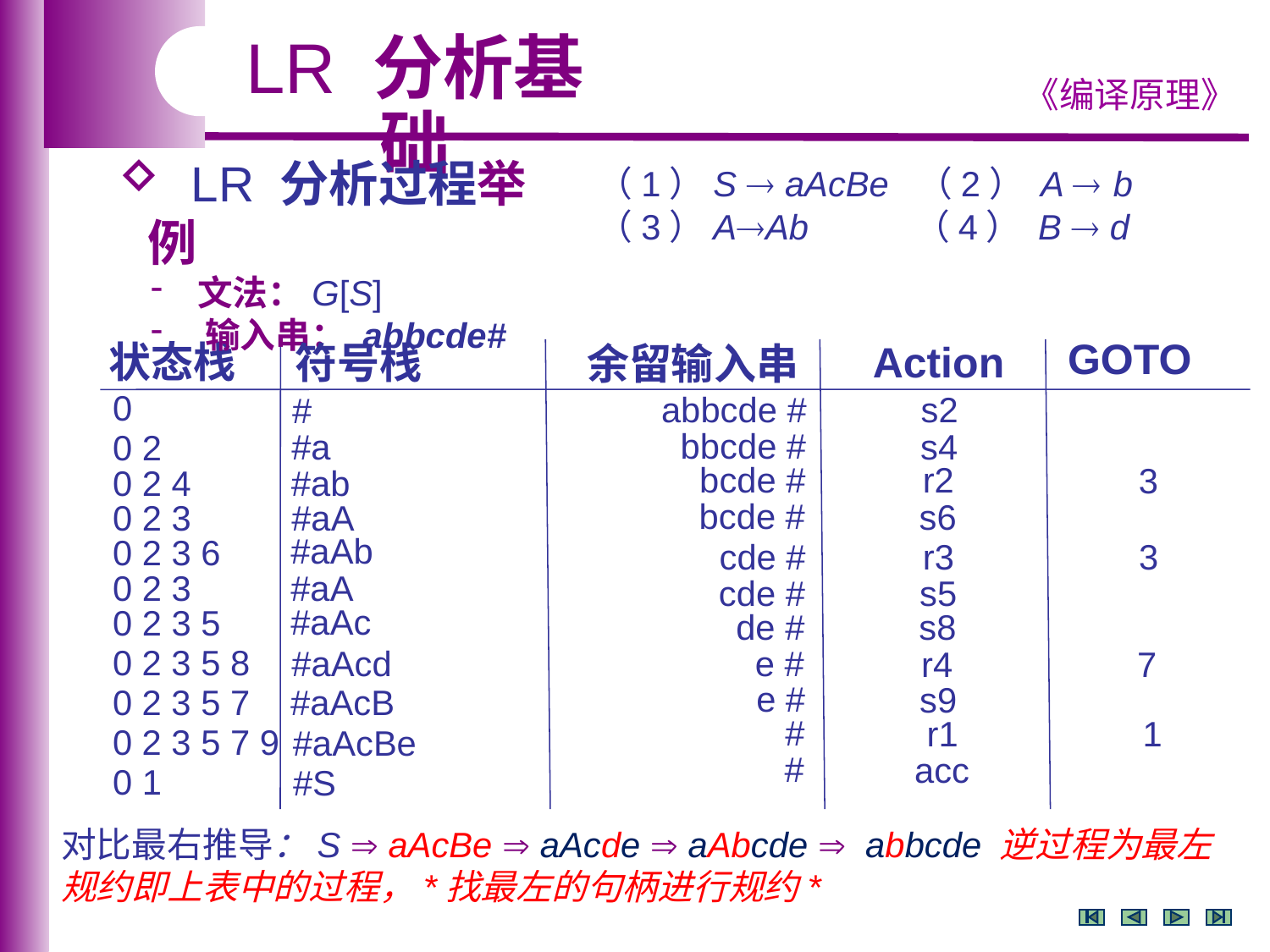

LR 分析基础
 LR 分析过程举例
 文法：G[S]
  输入串： abbcde#
（1）S → aAcBe  （2） A → b
（3）A→Ab          （4） B → d
GOTO
状态栈
Action
符号栈
余留输入串

0
abbcde #
s2
#

bbcde #
s4
#a

0 2
bcde #
r2
3
0 2 4
#ab
bcde #
s6
0 2 3
#aA
#aAb
0 2 3 6
cde #
r3
3
0 2 3
#aA
cde #
s5

#aAc
0 2 3 5
de #
s8

0 2 3 5 8
#aAcd
e #
r4
7
e #
s9

#aAcB
0 2 3 5 7
 #
 r1
 1
0 2 3 5 7 9
#aAcBe
 #
 acc

0 1
#S
对比最右推导：S ⇒ aAcBe ⇒ aAcde ⇒ aAbcde ⇒  abbcde 逆过程为最左规约即上表中的过程，*找最左的句柄进行规约*